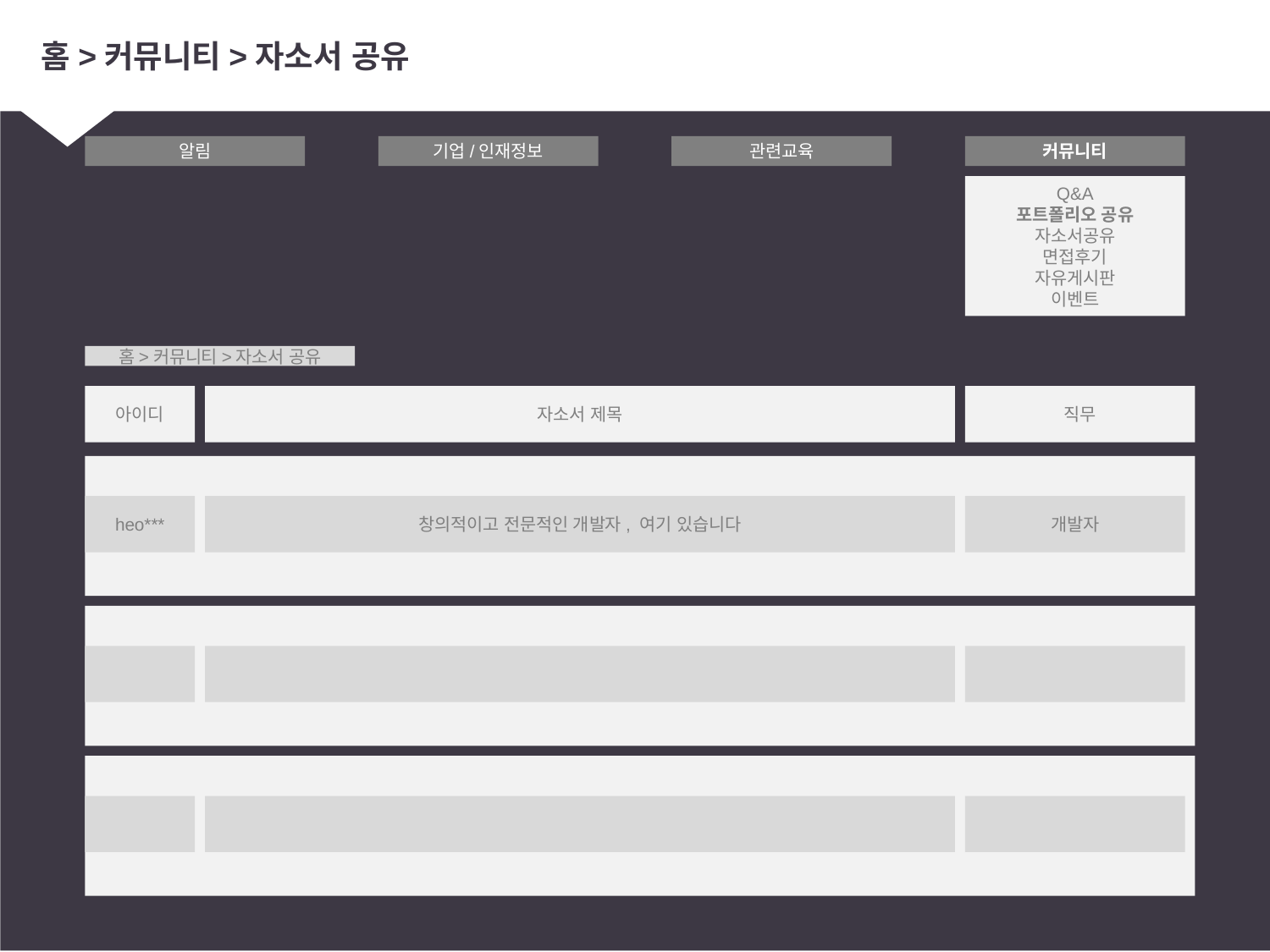

# 홈>커뮤니티>자소서 공유
알림
기업/인재정보
관련교육
커뮤니티
Q&A
포트폴리오 공유
자소서공유
면접후기
자유게시판
이벤트
홈>커뮤니티>자소서 공유
아이디
자소서 제목
직무
▶ 인재정보
heo***
창의적이고 전문적인 개발자, 여기 있습니다
개발자
▶ 인재정보

▶ 인재정보